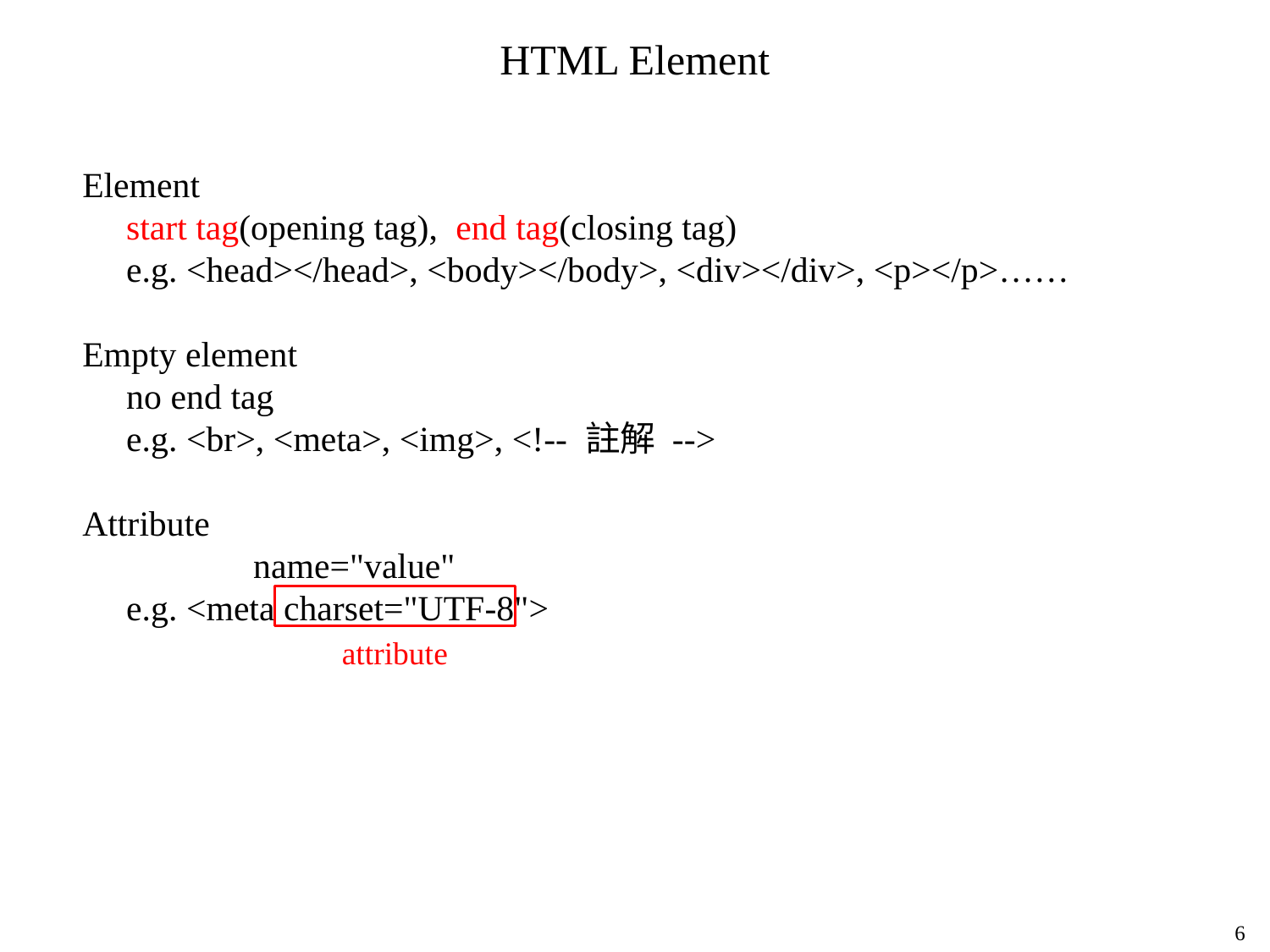

HTML Element
Element
　start tag(opening tag),  end tag(closing tag)
　e.g. <head></head>, <body></body>, <div></div>, <p></p>……

Empty element
　no end tag
　e.g. <br>, <meta>, <img>, <!-- 註解 -->

Attribute
	　name="value"
　e.g. <meta charset="UTF-8">

attribute
6